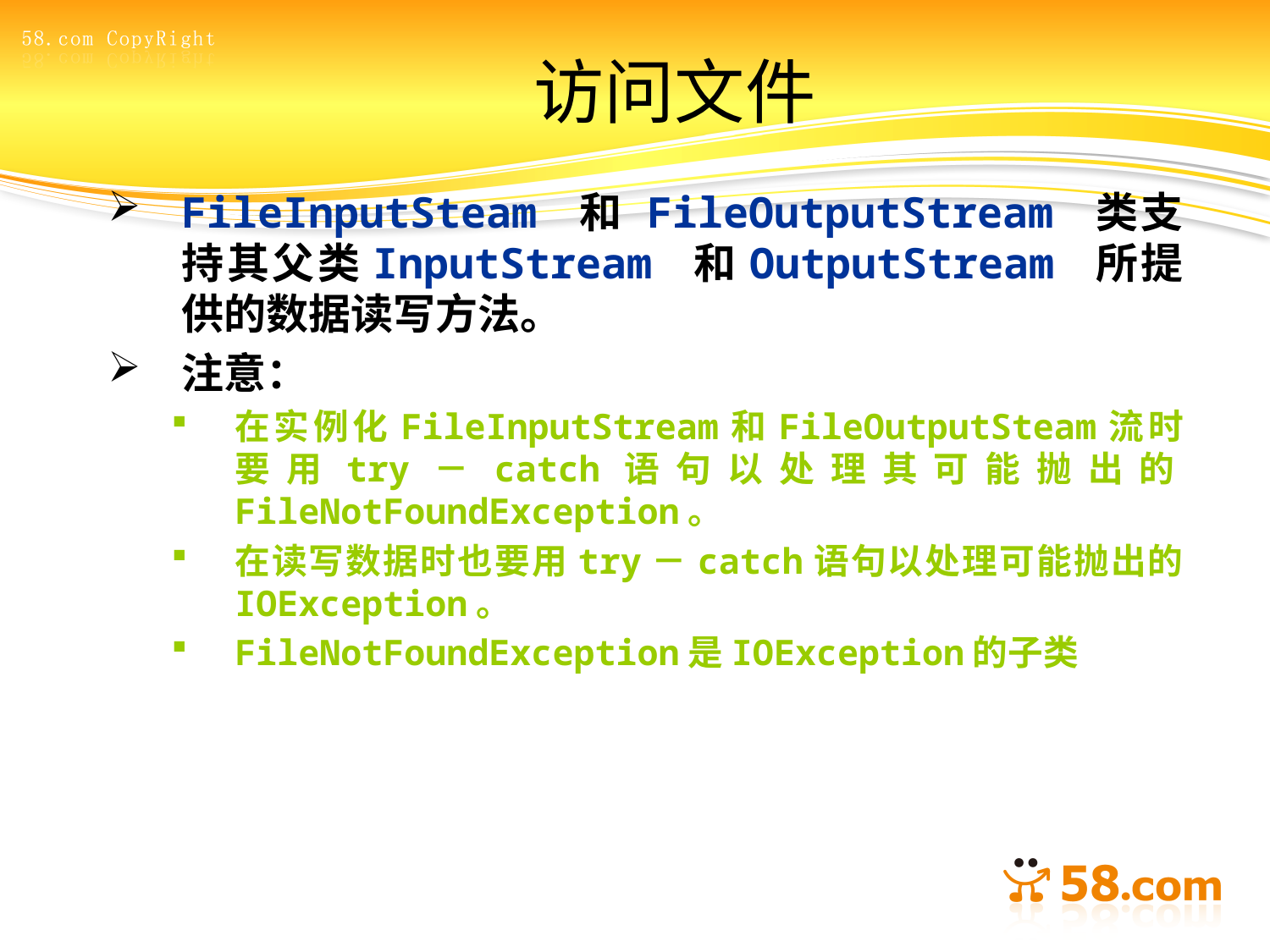

# 访问文件
FileInputSteam 和 FileOutputStream 类支持其父类InputStream 和OutputStream 所提供的数据读写方法。
注意：
在实例化FileInputStream和FileOutputSteam流时要用try－catch语句以处理其可能抛出的FileNotFoundException。
在读写数据时也要用try－catch语句以处理可能抛出的 IOException。
FileNotFoundException是IOException的子类